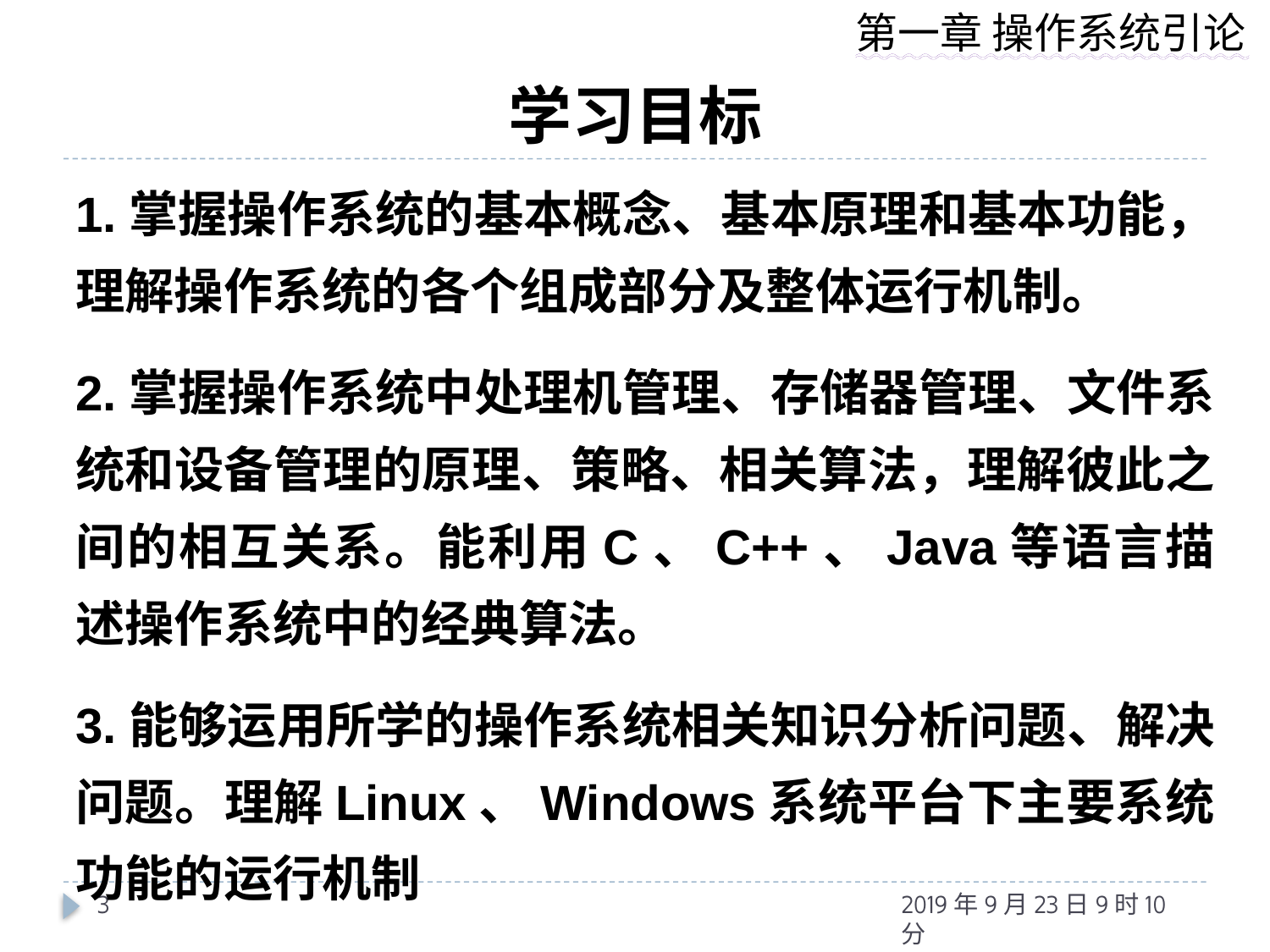

# 学习目标
1.掌握操作系统的基本概念、基本原理和基本功能，理解操作系统的各个组成部分及整体运行机制。
2.掌握操作系统中处理机管理、存储器管理、文件系统和设备管理的原理、策略、相关算法，理解彼此之间的相互关系。能利用C、C++、Java等语言描述操作系统中的经典算法。
3.能够运用所学的操作系统相关知识分析问题、解决问题。理解Linux、Windows系统平台下主要系统功能的运行机制
3
2019年9月23日9时10分